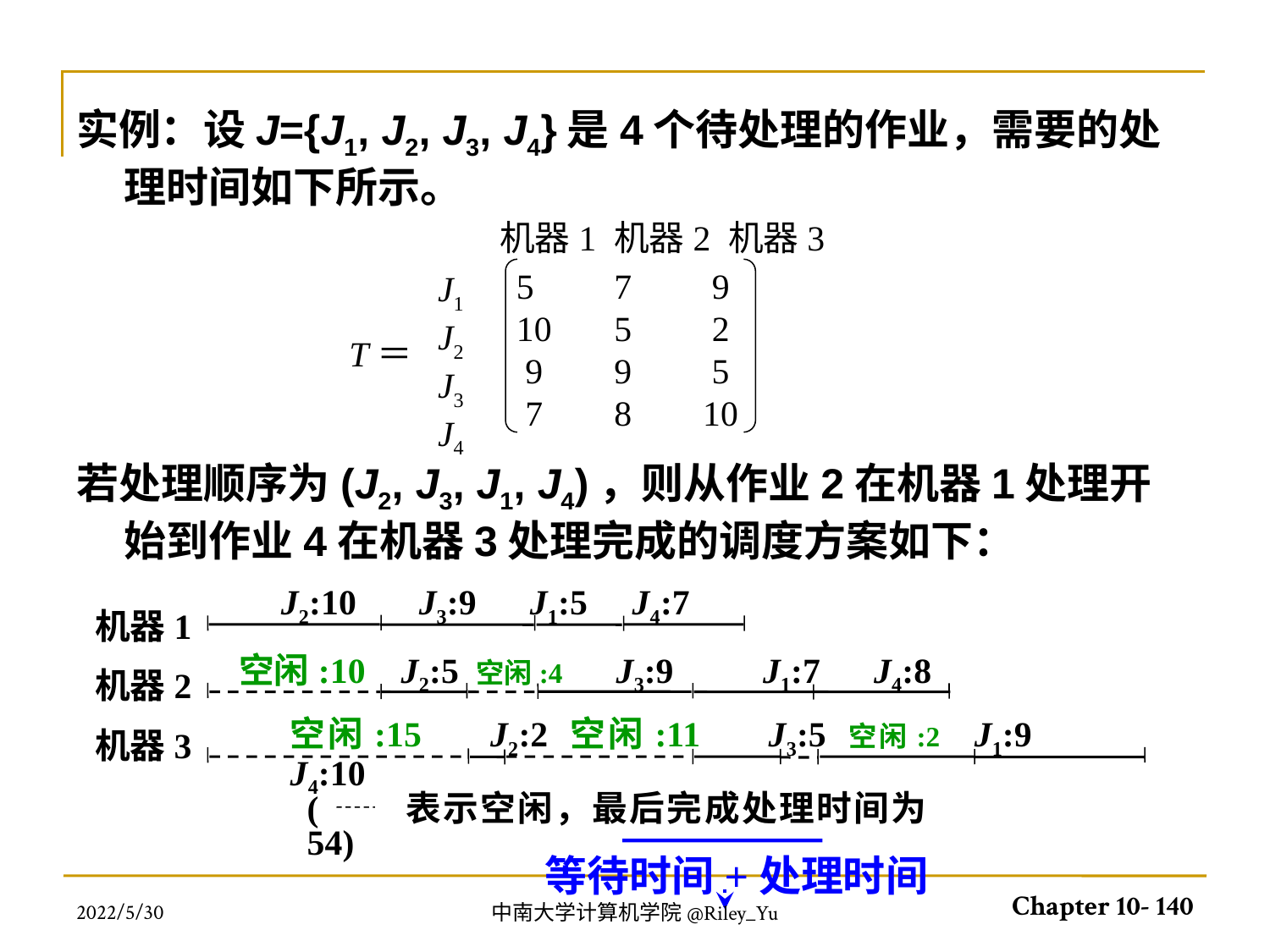

实例：设J={J1, J2, J3, J4}是4个待处理的作业，需要的处理时间如下所示。

若处理顺序为(J2, J3, J1, J4)，则从作业2在机器1处理开始到作业4在机器3处理完成的调度方案如下：
机器1 机器2 机器3

T＝
5         7         9
10       5         2
 9        9         5
 7        8        10
J1
J2
J3
J4
J2:10       J3:9      J1:5     J4:7
机器1
机器2
机器3

空闲:10    J2:5 空闲:4      J3:9          J1:7      J4:8

空闲:15      J2:2 空闲:11      J3:5 空闲:2   J1:9        J4:10

(       表示空闲，最后完成处理时间为54)

等待时间+处理时间
2022/5/30
Chapter 10- 140
中南大学计算机学院@Riley_Yu